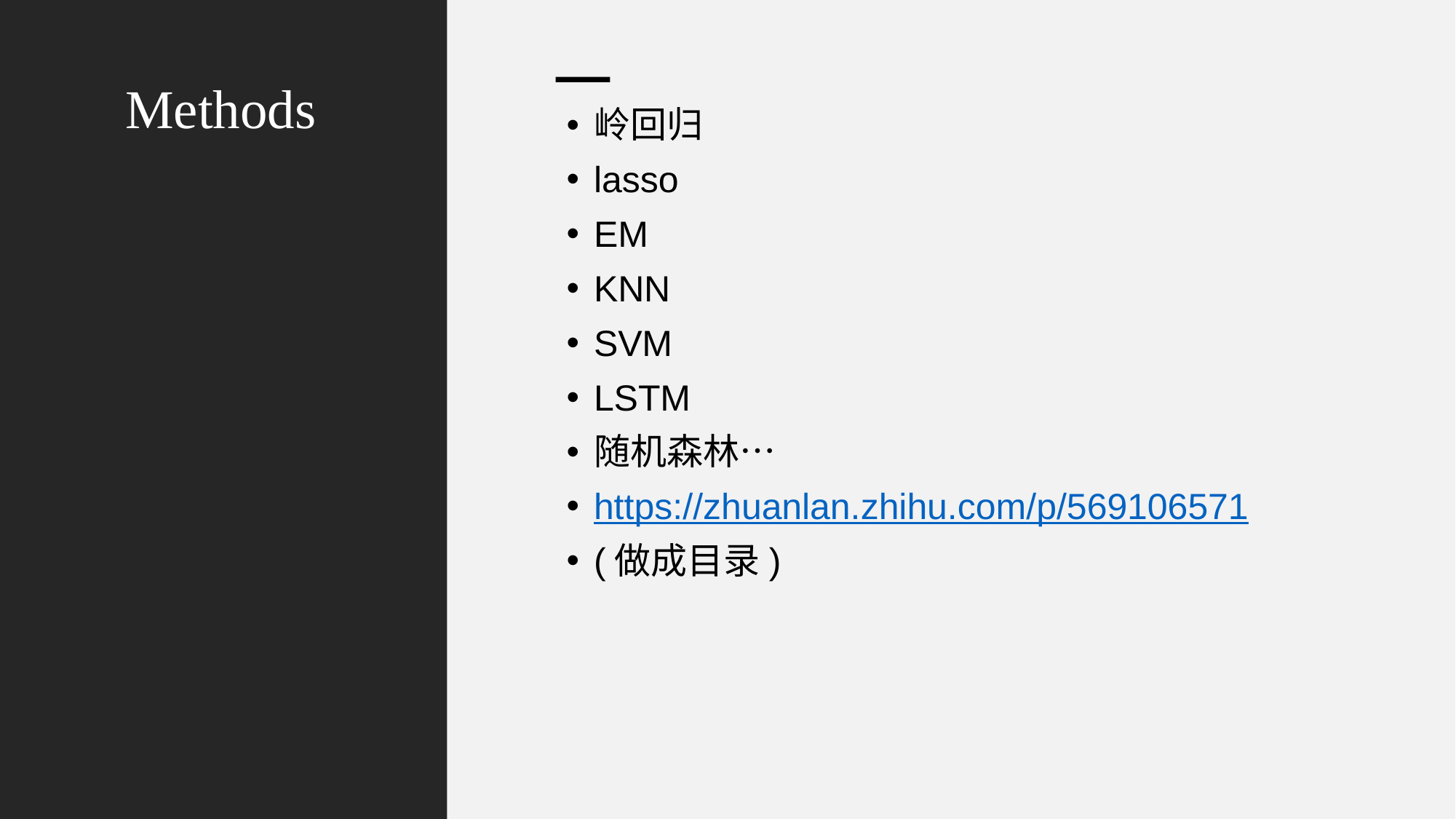

# Methods

岭回归
lasso
EM
KNN
SVM
LSTM
随机森林…
https://zhuanlan.zhihu.com/p/569106571
(做成目录)